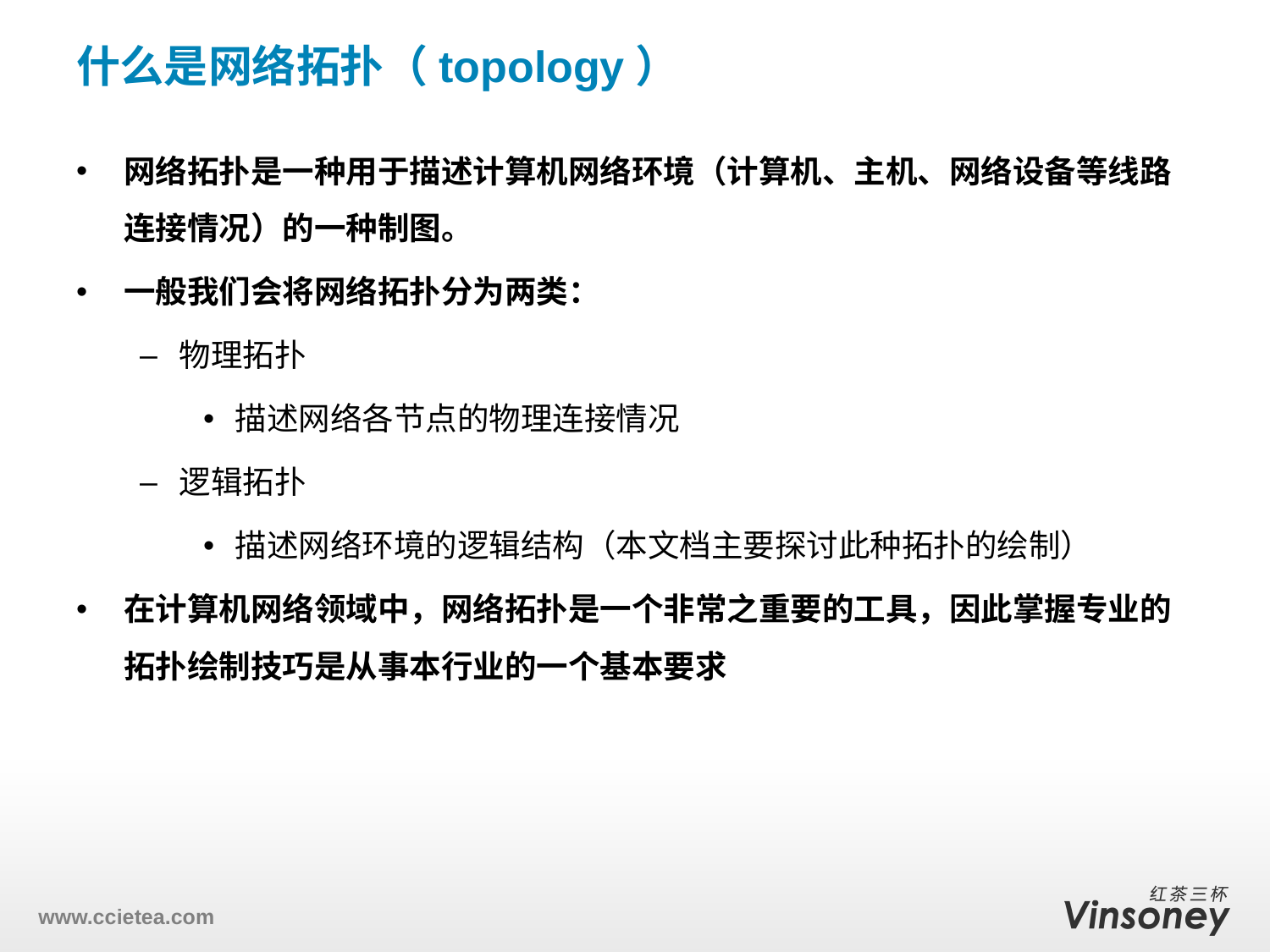

# 什么是网络拓扑（topology）
网络拓扑是一种用于描述计算机网络环境（计算机、主机、网络设备等线路连接情况）的一种制图。
一般我们会将网络拓扑分为两类：
物理拓扑
描述网络各节点的物理连接情况
逻辑拓扑
描述网络环境的逻辑结构（本文档主要探讨此种拓扑的绘制）
在计算机网络领域中，网络拓扑是一个非常之重要的工具，因此掌握专业的拓扑绘制技巧是从事本行业的一个基本要求